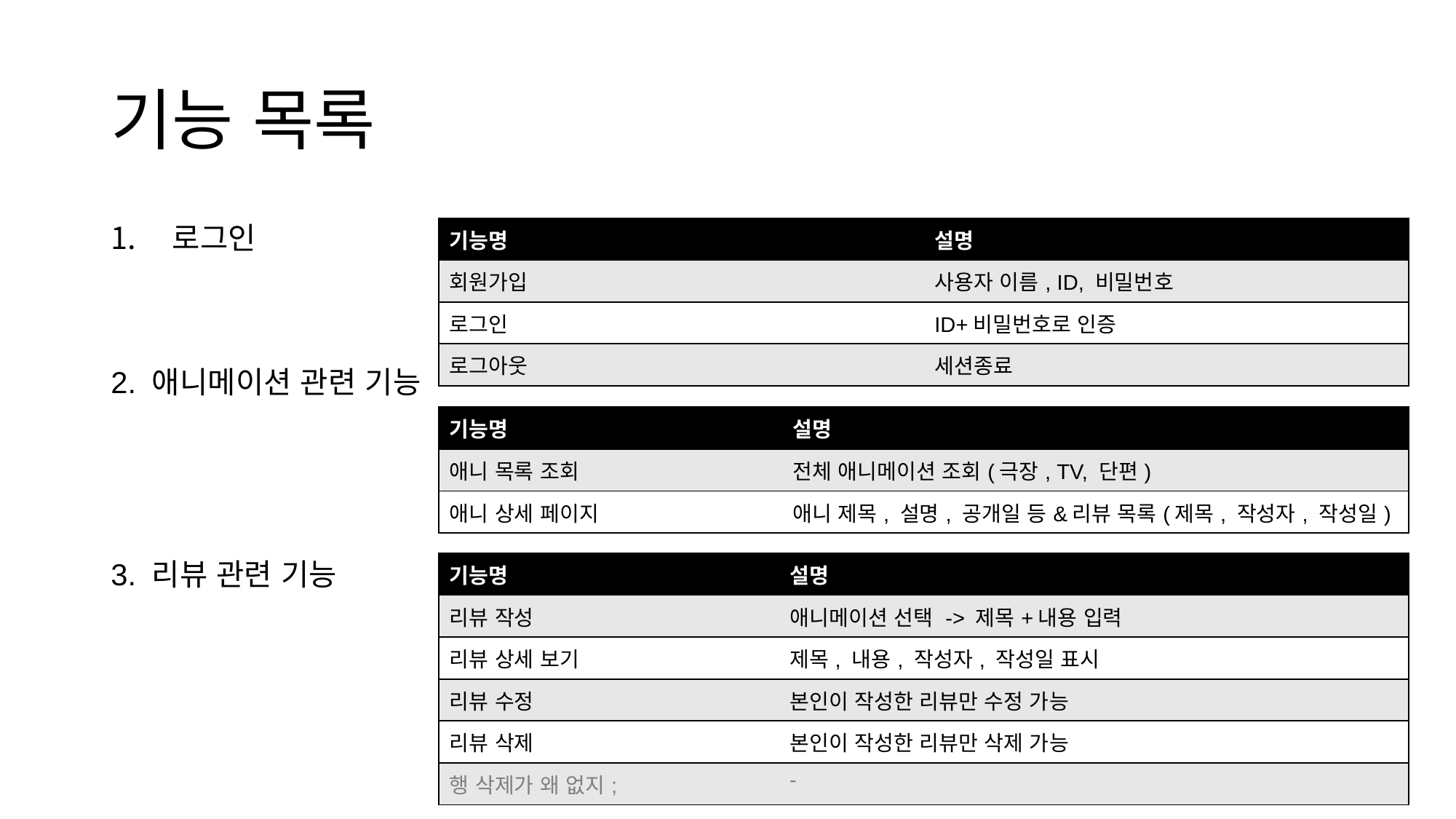

# 기능 목록
로그인

2. 애니메이션 관련 기능

3. 리뷰 관련 기능
| 기능명 | 설명 |
| --- | --- |
| 회원가입 | 사용자 이름, ID, 비밀번호 |
| 로그인 | ID+비밀번호로 인증 |
| 로그아웃 | 세션종료 |
| 기능명 | 설명 |
| --- | --- |
| 애니 목록 조회 | 전체 애니메이션 조회(극장, TV, 단편) |
| 애니 상세 페이지 | 애니 제목, 설명, 공개일 등&리뷰 목록(제목, 작성자, 작성일) |
| 기능명 | 설명 |
| --- | --- |
| 리뷰 작성 | 애니메이션 선택 -> 제목+내용 입력 |
| 리뷰 상세 보기 | 제목, 내용, 작성자, 작성일 표시 |
| 리뷰 수정 | 본인이 작성한 리뷰만 수정 가능 |
| 리뷰 삭제 | 본인이 작성한 리뷰만 삭제 가능 |
| 행 삭제가 왜 없지; | - |